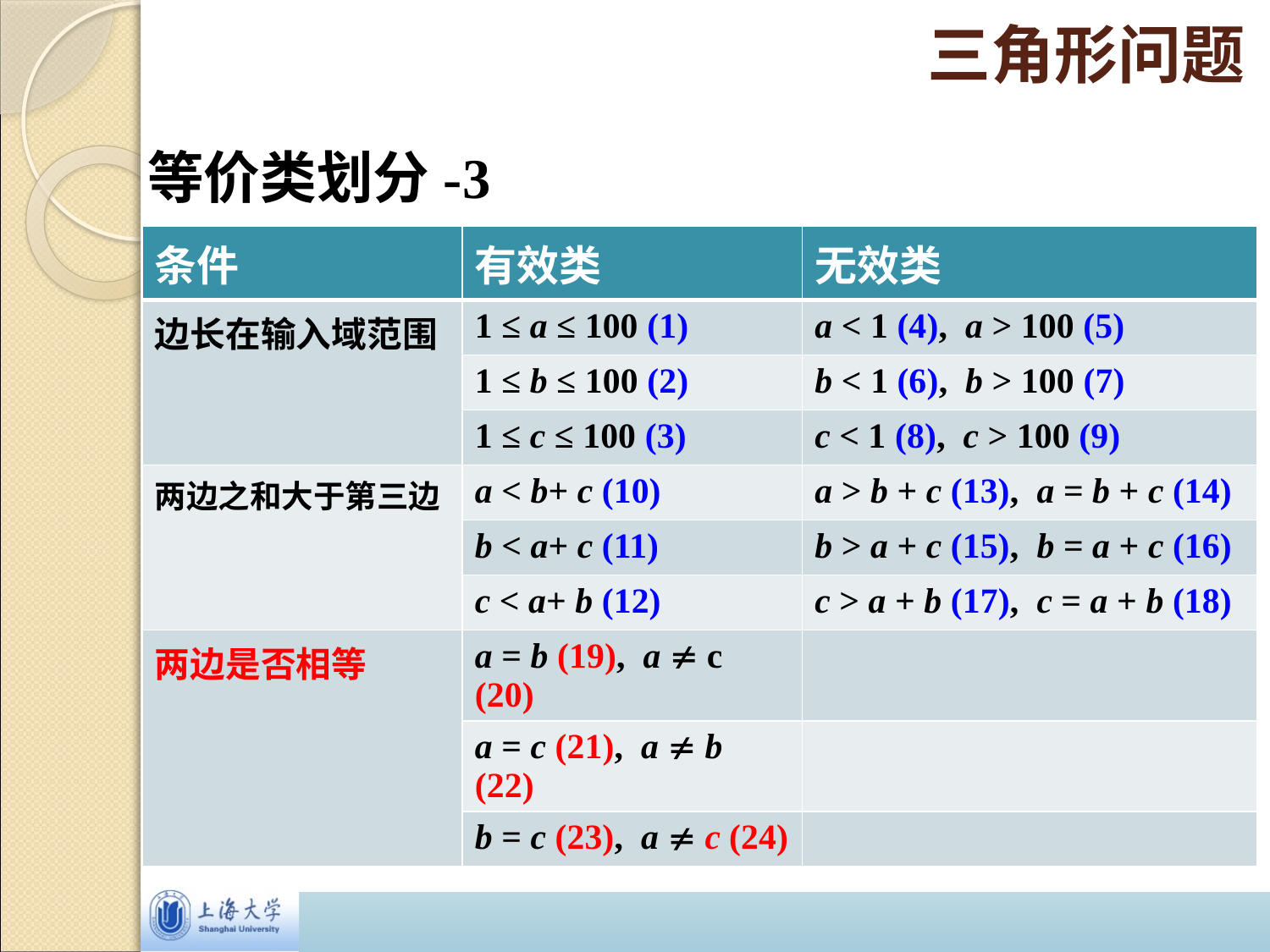

# 三角形问题
等价类划分-3
| 条件 | 有效类 | 无效类 |
| --- | --- | --- |
| 边长在输入域范围 | 1 ≤ a ≤ 100 (1) | a < 1 (4), a > 100 (5) |
|  | 1 ≤ b ≤ 100 (2) | b < 1 (6), b > 100 (7) |
|  | 1 ≤ c ≤ 100 (3) | c < 1 (8), c > 100 (9) |
| 两边之和大于第三边 | a < b+ c (10) | a > b + c (13), a = b + c (14) |
|  | b < a+ c (11) | b > a + c (15), b = a + c (16) |
|  | c < a+ b (12) | c > a + b (17), c = a + b (18) |
| 两边是否相等 | a = b (19), a ≠ c (20) |  |
|  | a = c (21), a ≠ b (22) |  |
|  | b = c (23), a ≠ c (24) |  |